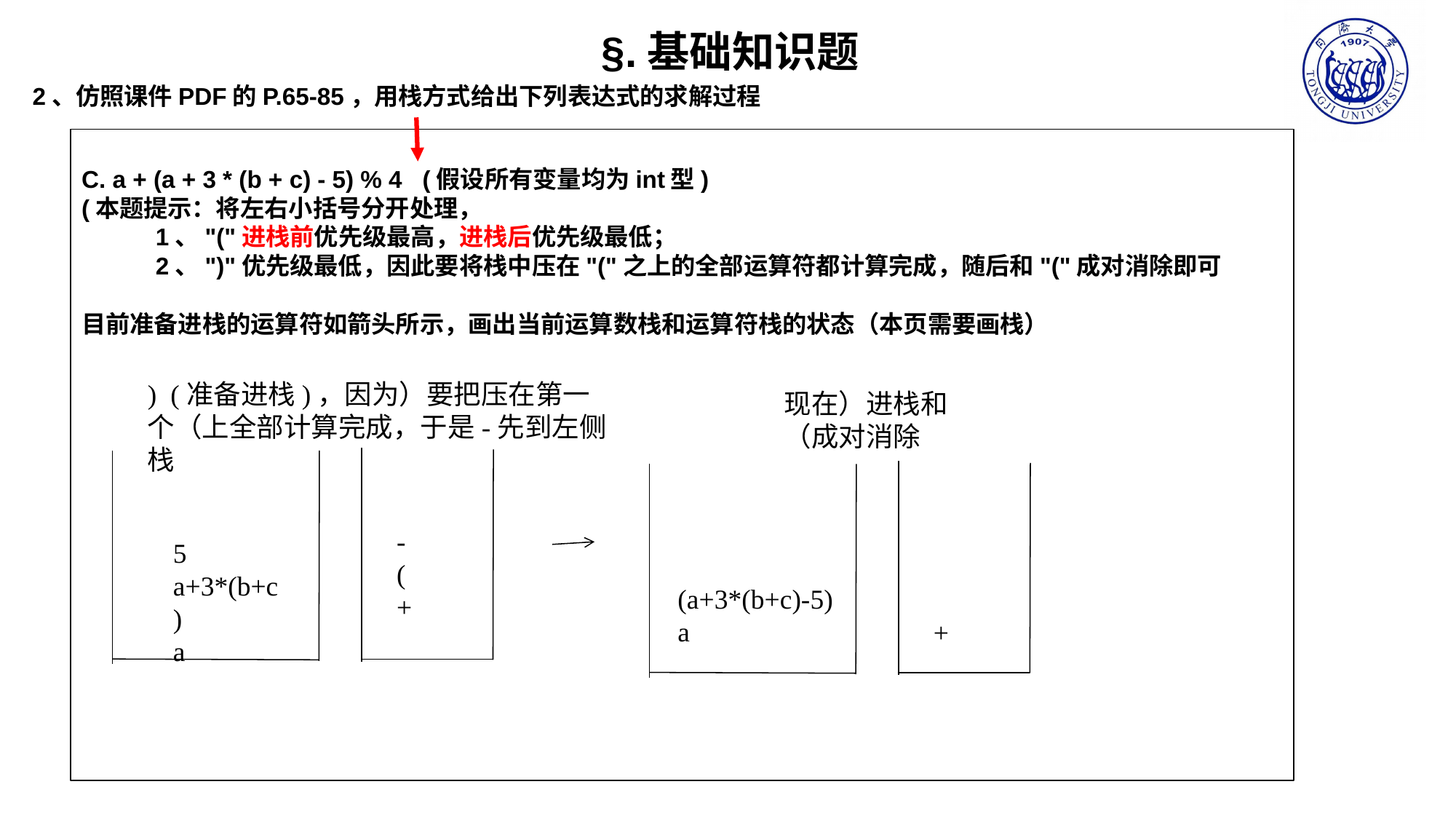

§.基础知识题
2、仿照课件PDF的P.65-85，用栈方式给出下列表达式的求解过程

C. a + (a + 3 * (b + c) - 5) % 4   (假设所有变量均为int型)
(本题提示：将左右小括号分开处理，
           1、"("进栈前优先级最高，进栈后优先级最低；
           2、")"优先级最低，因此要将栈中压在"("之上的全部运算符都计算完成，随后和"("成对消除即可

目前准备进栈的运算符如箭头所示，画出当前运算数栈和运算符栈的状态（本页需要画栈）
)  (准备进栈)，因为）要把压在第一个（上全部计算完成，于是-先到左侧栈
现在）进栈和（成对消除
-
(
+
5
a+3*(b+c)
a

(a+3*(b+c)-5)
a

+